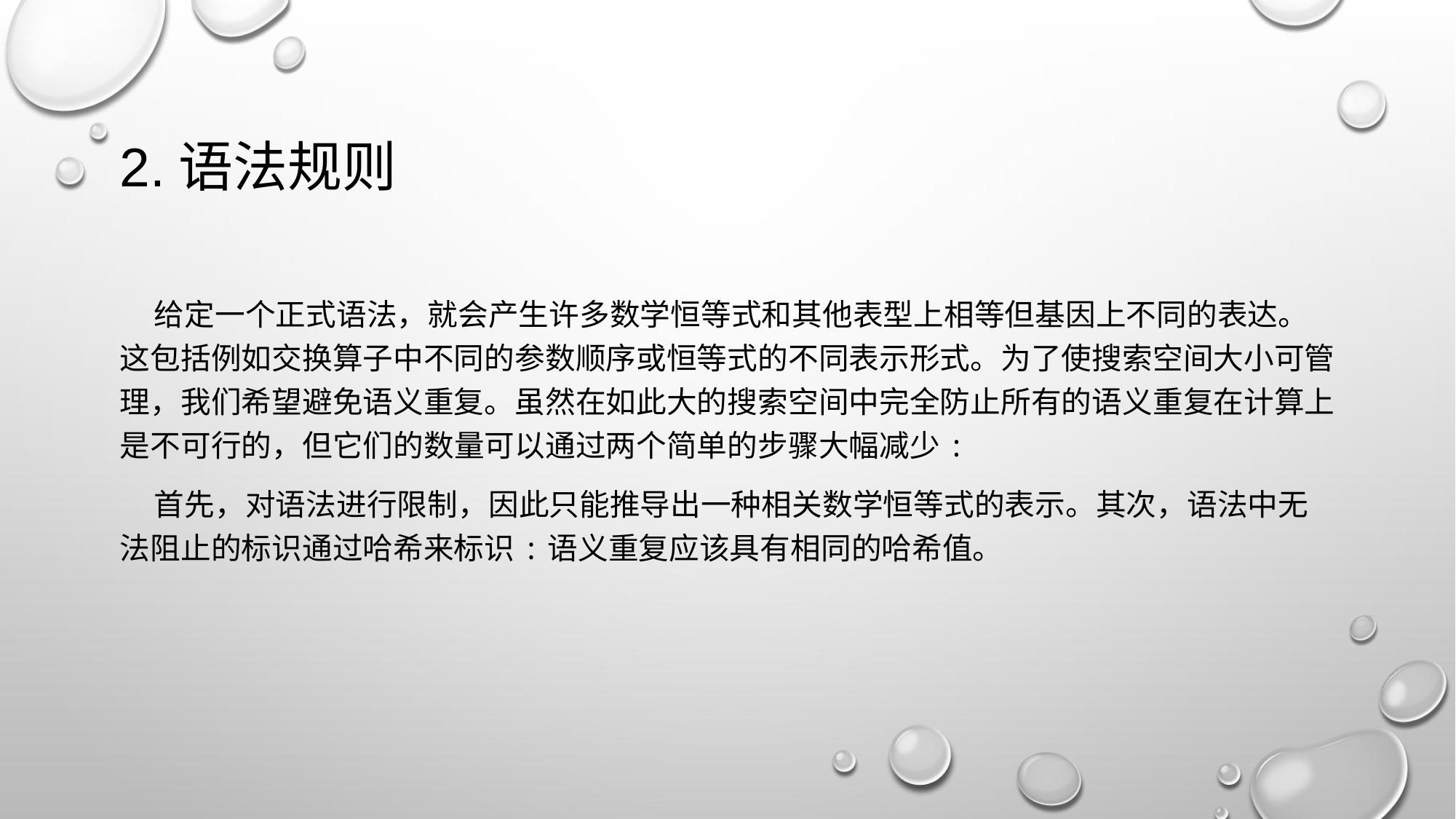

# 2.语法规则
    给定一个正式语法，就会产生许多数学恒等式和其他表型上相等但基因上不同的表达。这包括例如交换算子中不同的参数顺序或恒等式的不同表示形式。为了使搜索空间大小可管理，我们希望避免语义重复。虽然在如此大的搜索空间中完全防止所有的语义重复在计算上是不可行的，但它们的数量可以通过两个简单的步骤大幅减少:
    首先，对语法进行限制，因此只能推导出一种相关数学恒等式的表示。其次，语法中无法阻止的标识通过哈希来标识:语义重复应该具有相同的哈希值。